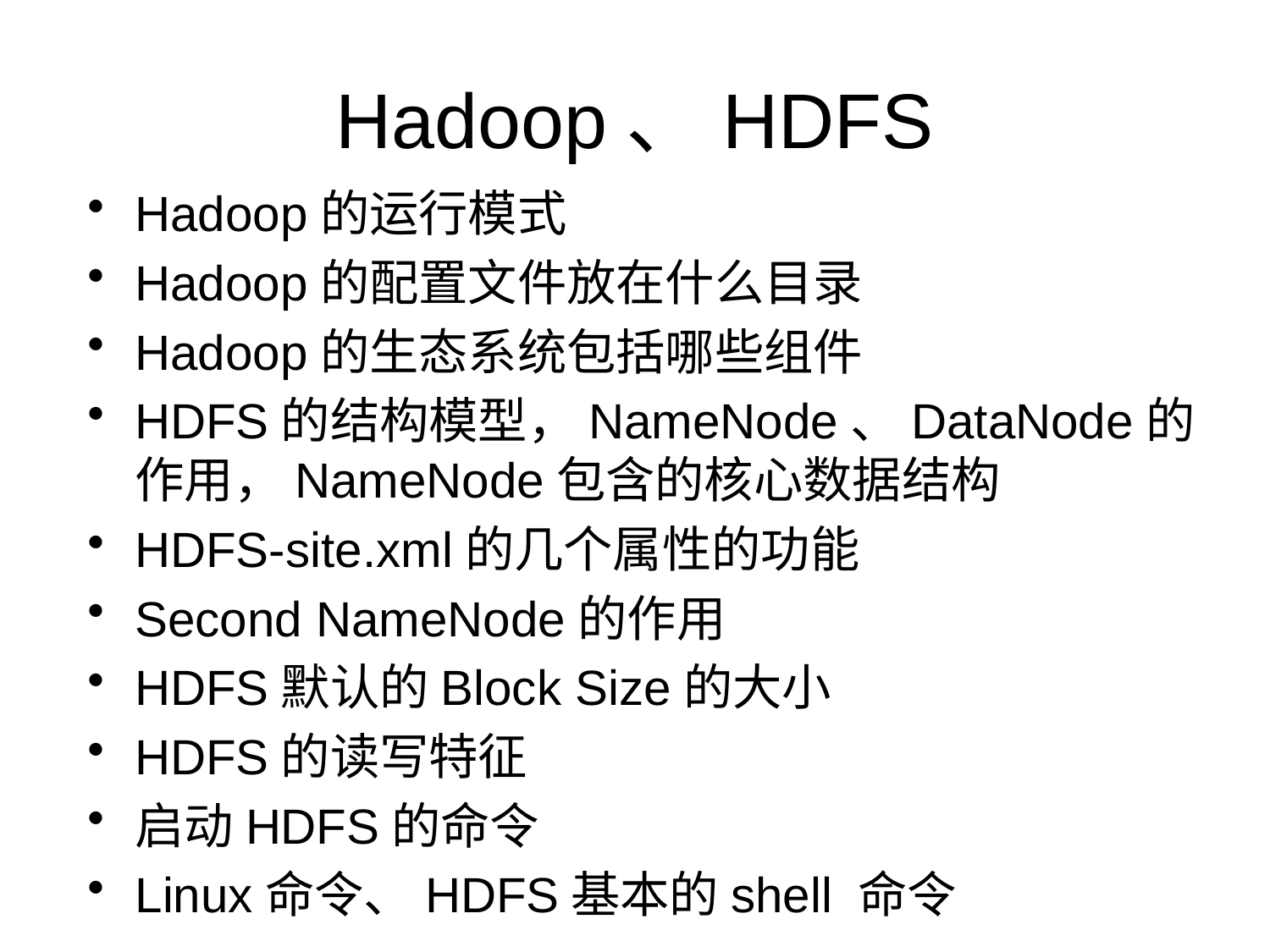

# Hadoop、HDFS
Hadoop的运行模式
Hadoop的配置文件放在什么目录
Hadoop的生态系统包括哪些组件
HDFS的结构模型，NameNode、DataNode的作用，NameNode包含的核心数据结构
HDFS-site.xml的几个属性的功能
Second NameNode的作用
HDFS默认的Block Size的大小
HDFS的读写特征
启动HDFS的命令
Linux命令、HDFS基本的shell 命令